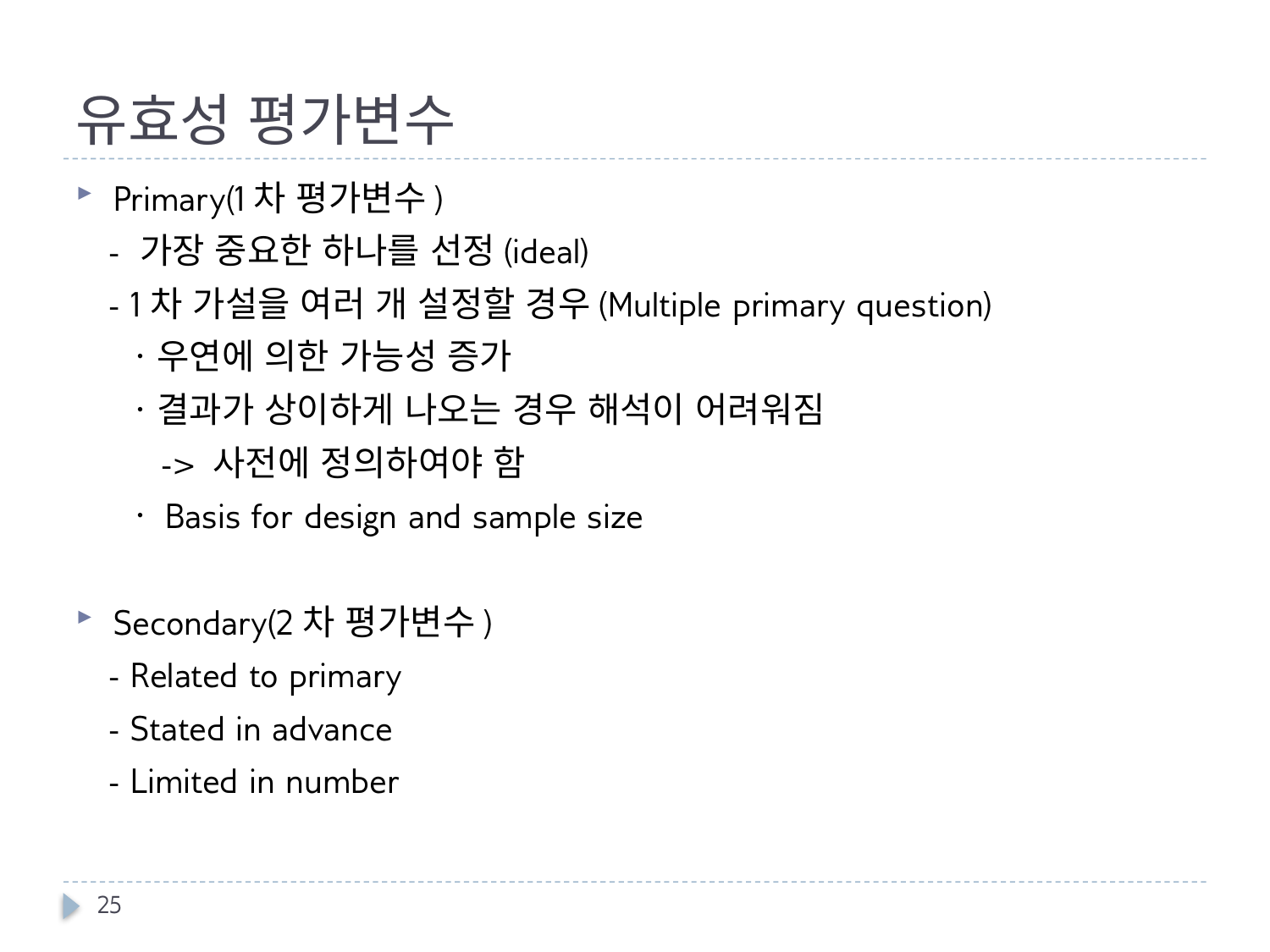

# 유효성 평가변수
Primary(1차 평가변수)
   - 가장 중요한 하나를 선정(ideal)
   - 1차 가설을 여러 개 설정할 경우(Multiple primary question)
    ㆍ우연에 의한 가능성 증가
    ㆍ결과가 상이하게 나오는 경우 해석이 어려워짐
        -> 사전에 정의하여야 함
    ㆍBasis for design and sample size

Secondary(2차 평가변수)
   - Related to primary
   - Stated in advance
   - Limited in number

25